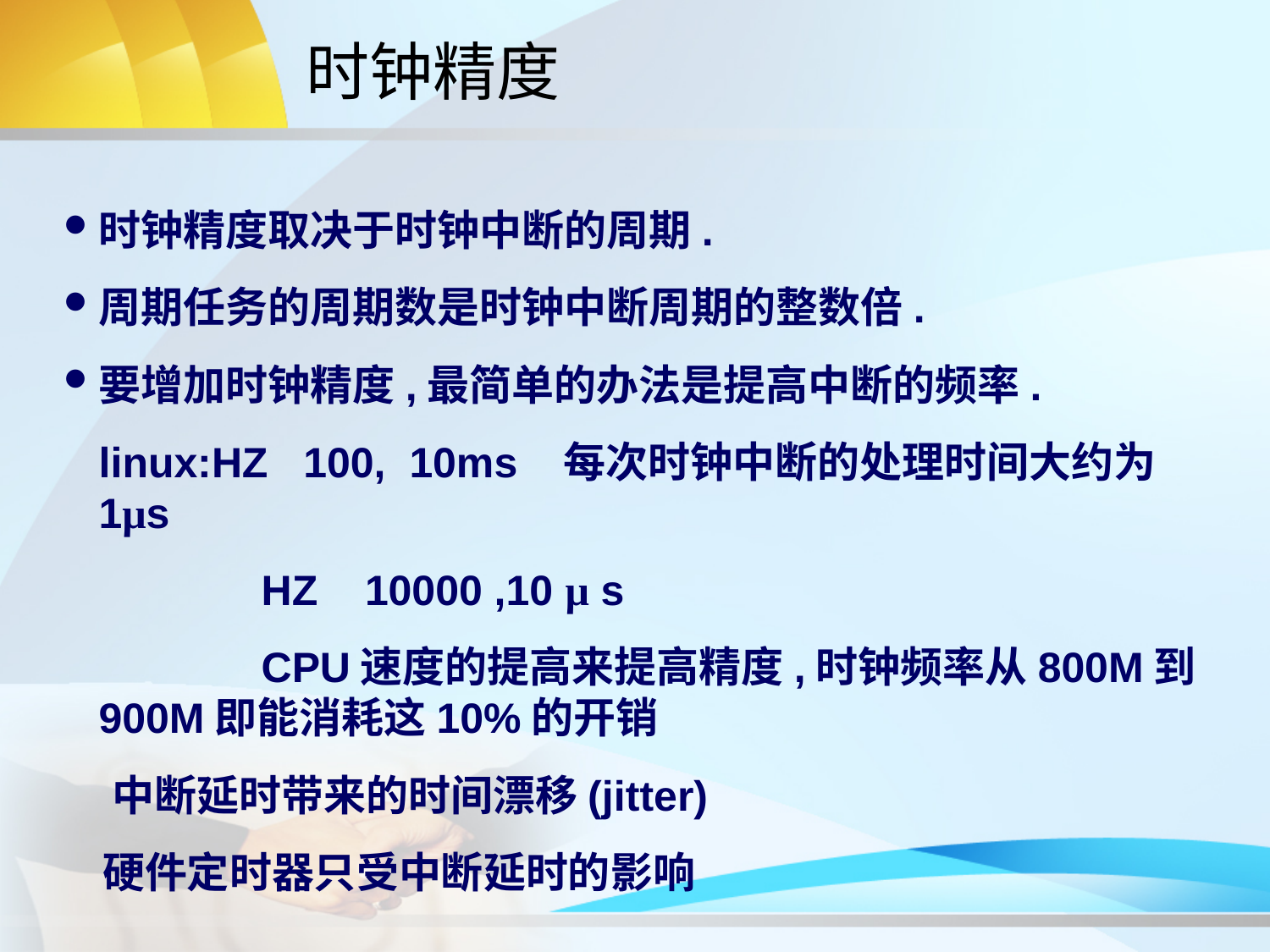

# 时钟精度
时钟精度取决于时钟中断的周期.
周期任务的周期数是时钟中断周期的整数倍.
要增加时钟精度,最简单的办法是提高中断的频率.
	linux:HZ   100,  10ms   每次时钟中断的处理时间大约为1μs
		   HZ    10000 ,10 μ s
		   CPU速度的提高来提高精度,时钟频率从800M到900M即能消耗这10%的开销
    中断延时带来的时间漂移(jitter)
   硬件定时器只受中断延时的影响